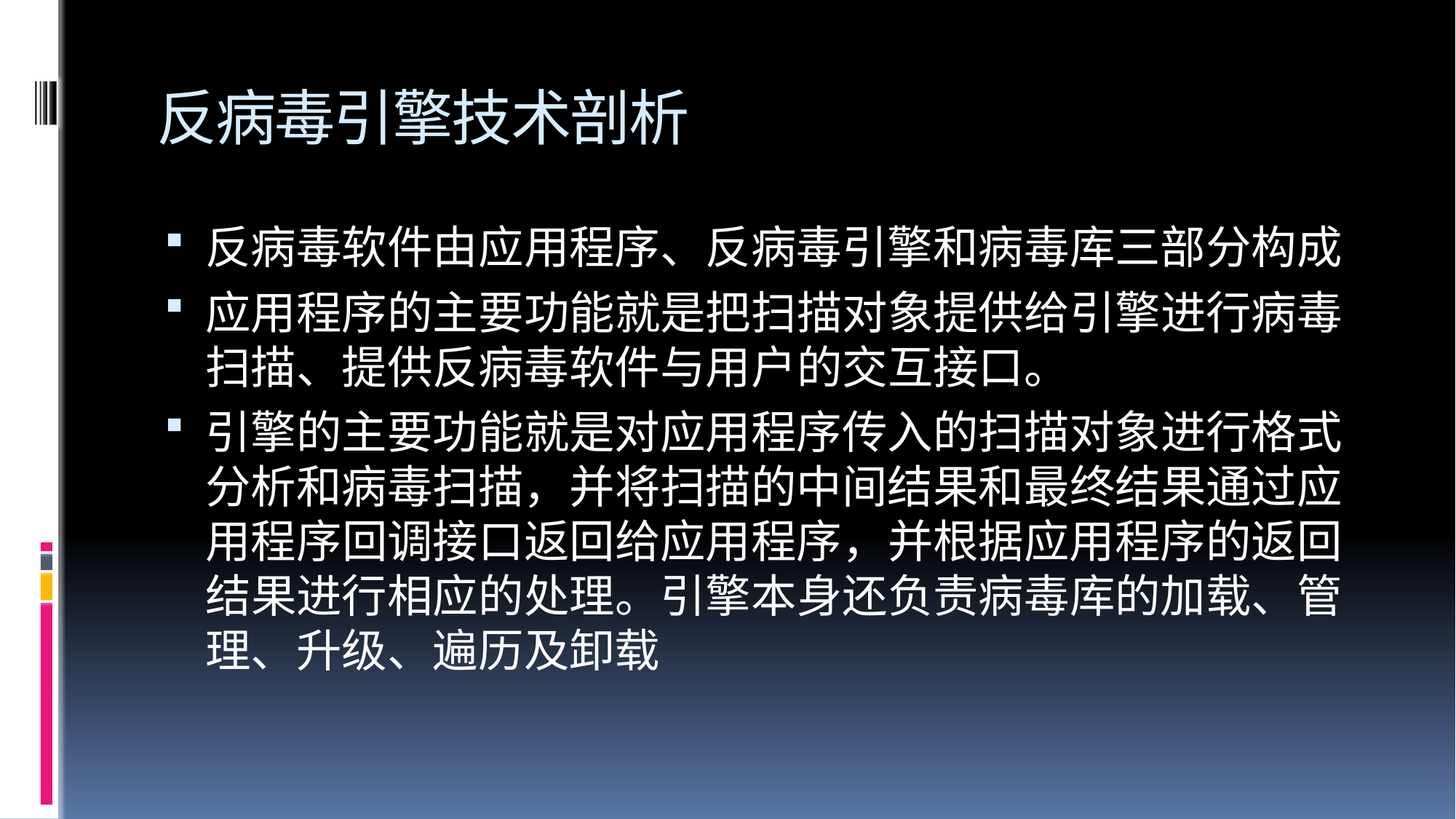

# 反病毒引擎技术剖析
反病毒软件由应用程序、反病毒引擎和病毒库三部分构成
应用程序的主要功能就是把扫描对象提供给引擎进行病毒扫描、提供反病毒软件与用户的交互接口。
引擎的主要功能就是对应用程序传入的扫描对象进行格式分析和病毒扫描，并将扫描的中间结果和最终结果通过应用程序回调接口返回给应用程序，并根据应用程序的返回结果进行相应的处理。引擎本身还负责病毒库的加载、管理、升级、遍历及卸载